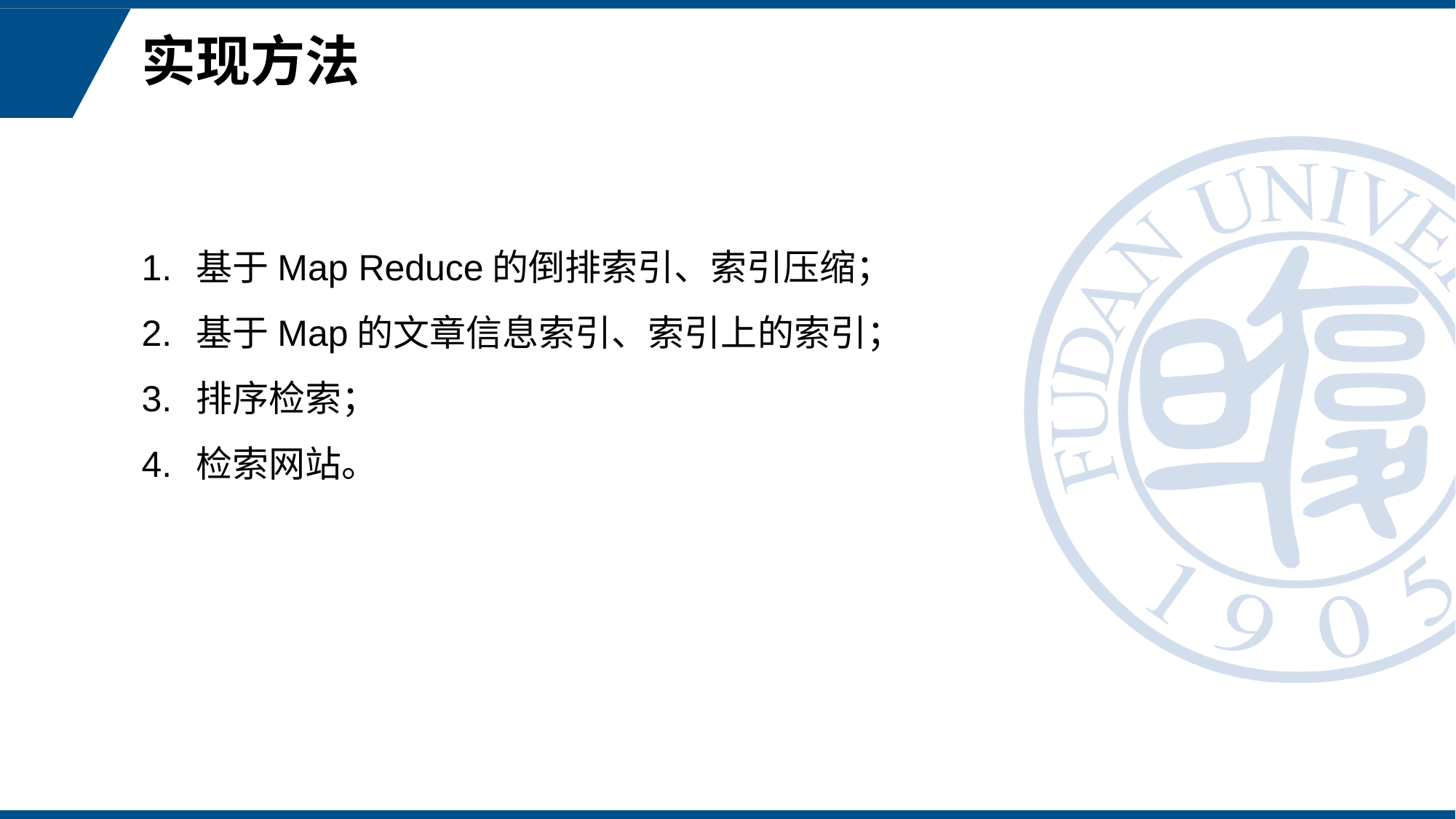

# 实现方法
基于Map Reduce的倒排索引、索引压缩；
基于Map的文章信息索引、索引上的索引；
排序检索；
检索网站。